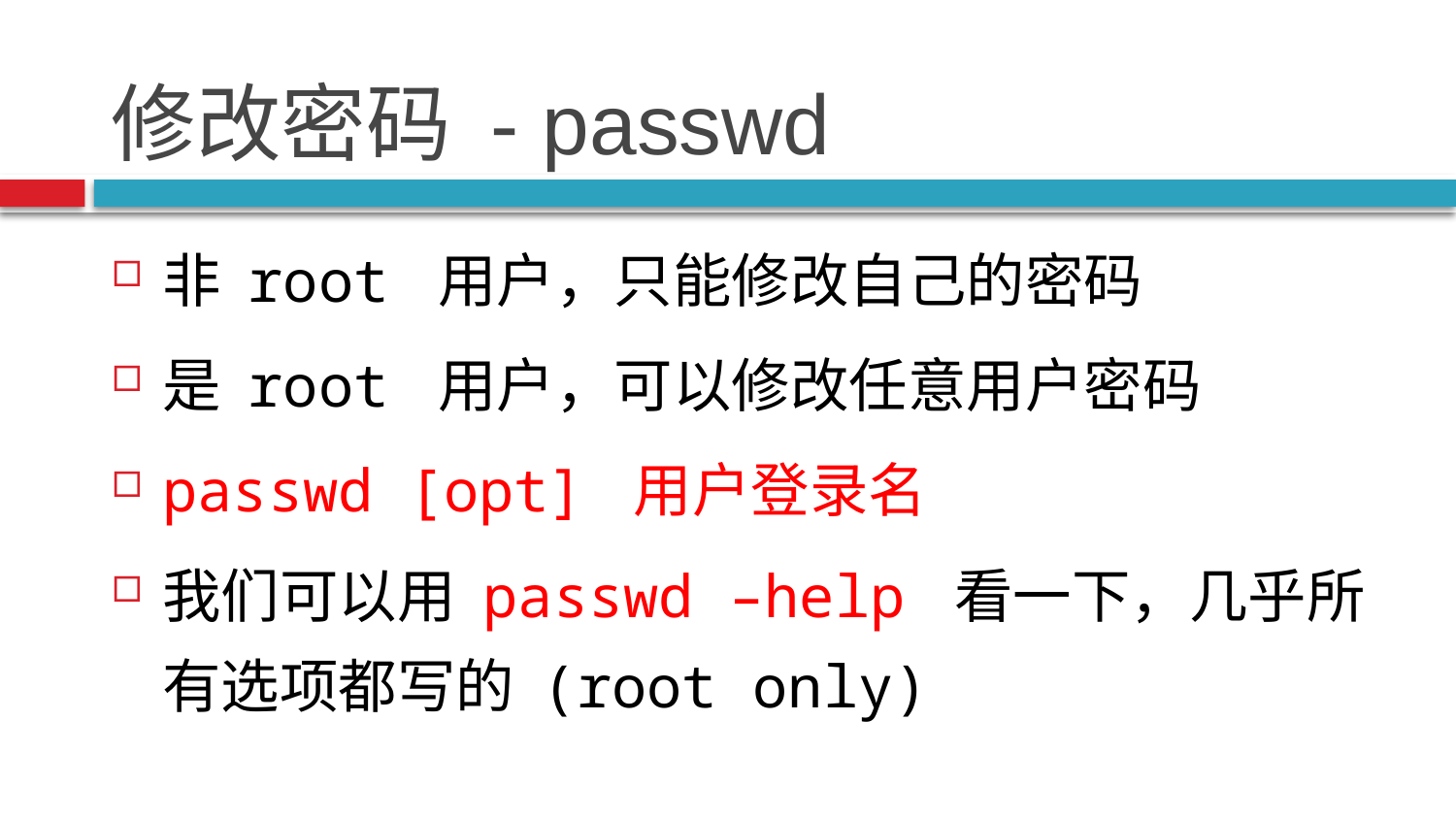

# 修改密码 - passwd
非 root 用户，只能修改自己的密码
是 root 用户，可以修改任意用户密码
passwd [opt] 用户登录名
我们可以用 passwd –help 看一下，几乎所有选项都写的 (root only)